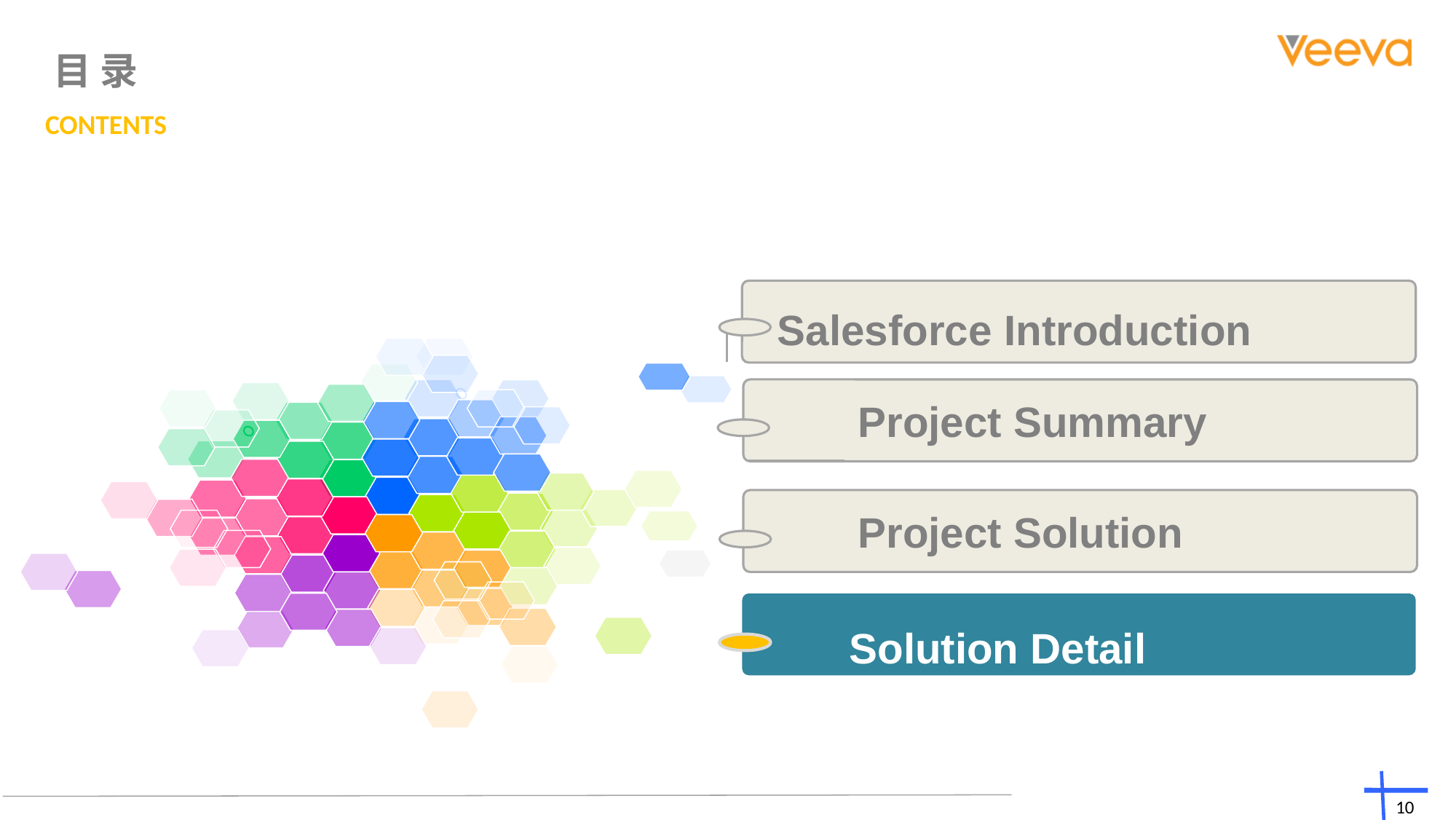

目 录
CONTENTS
Salesforce Introduction

    Project Summary

    Project Solution

        Solution Detail